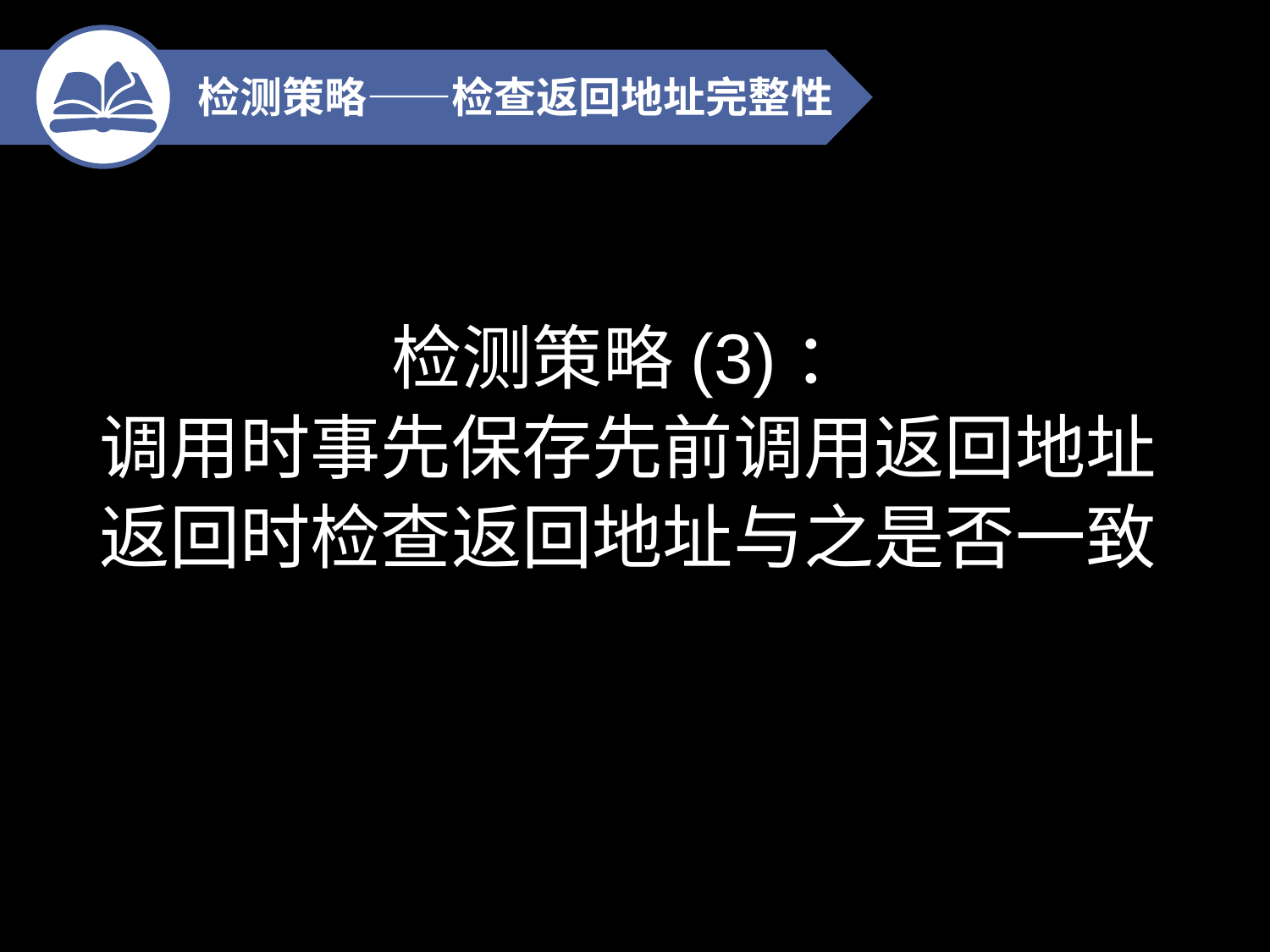

检测策略——检查返回地址完整性
检测策略(3)：
调用时事先保存先前调用返回地址
返回时检查返回地址与之是否一致